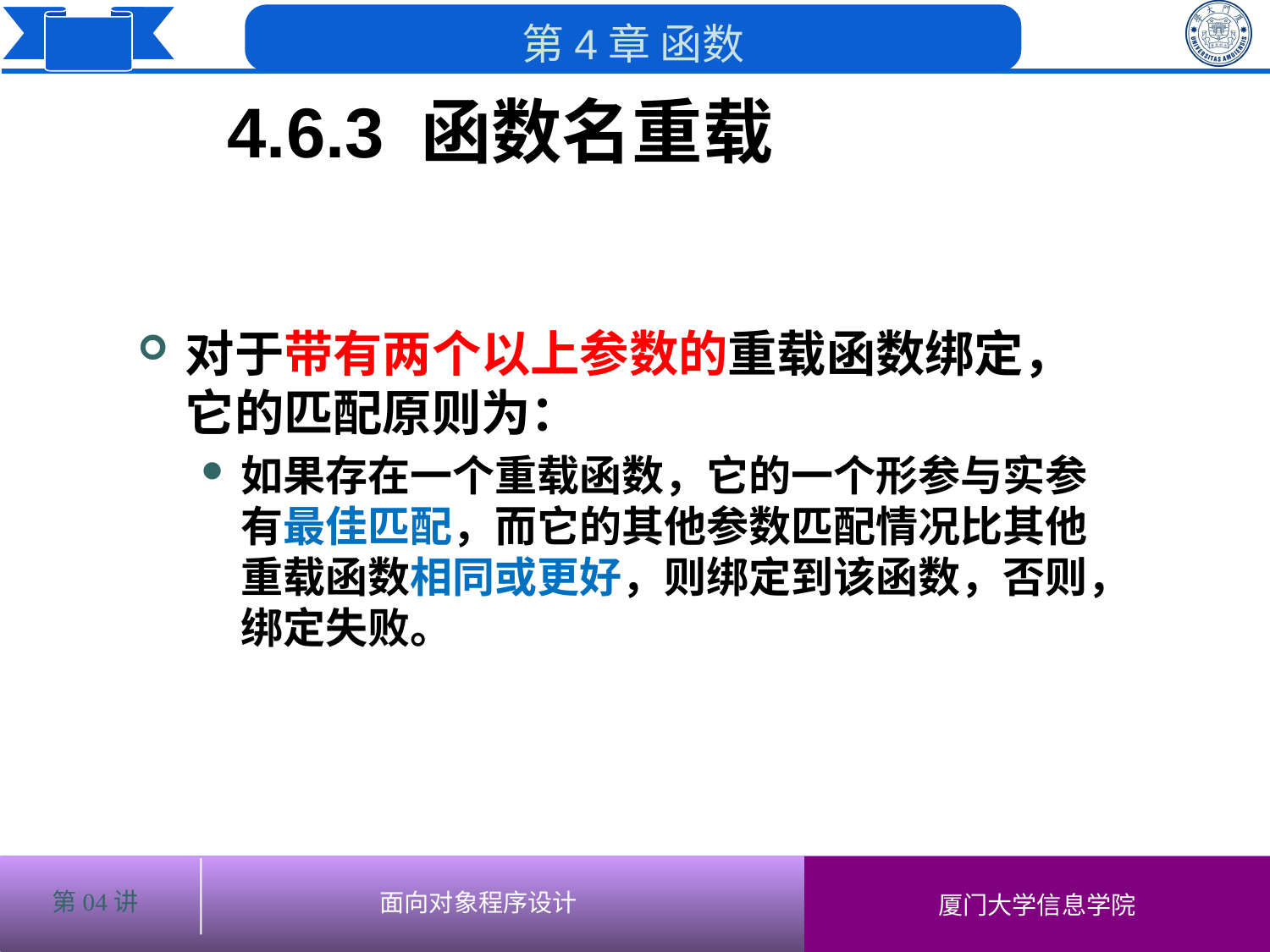

4.6.3 函数名重载
对于带有两个以上参数的重载函数绑定，它的匹配原则为：
如果存在一个重载函数，它的一个形参与实参有最佳匹配，而它的其他参数匹配情况比其他重载函数相同或更好，则绑定到该函数，否则，绑定失败。
72